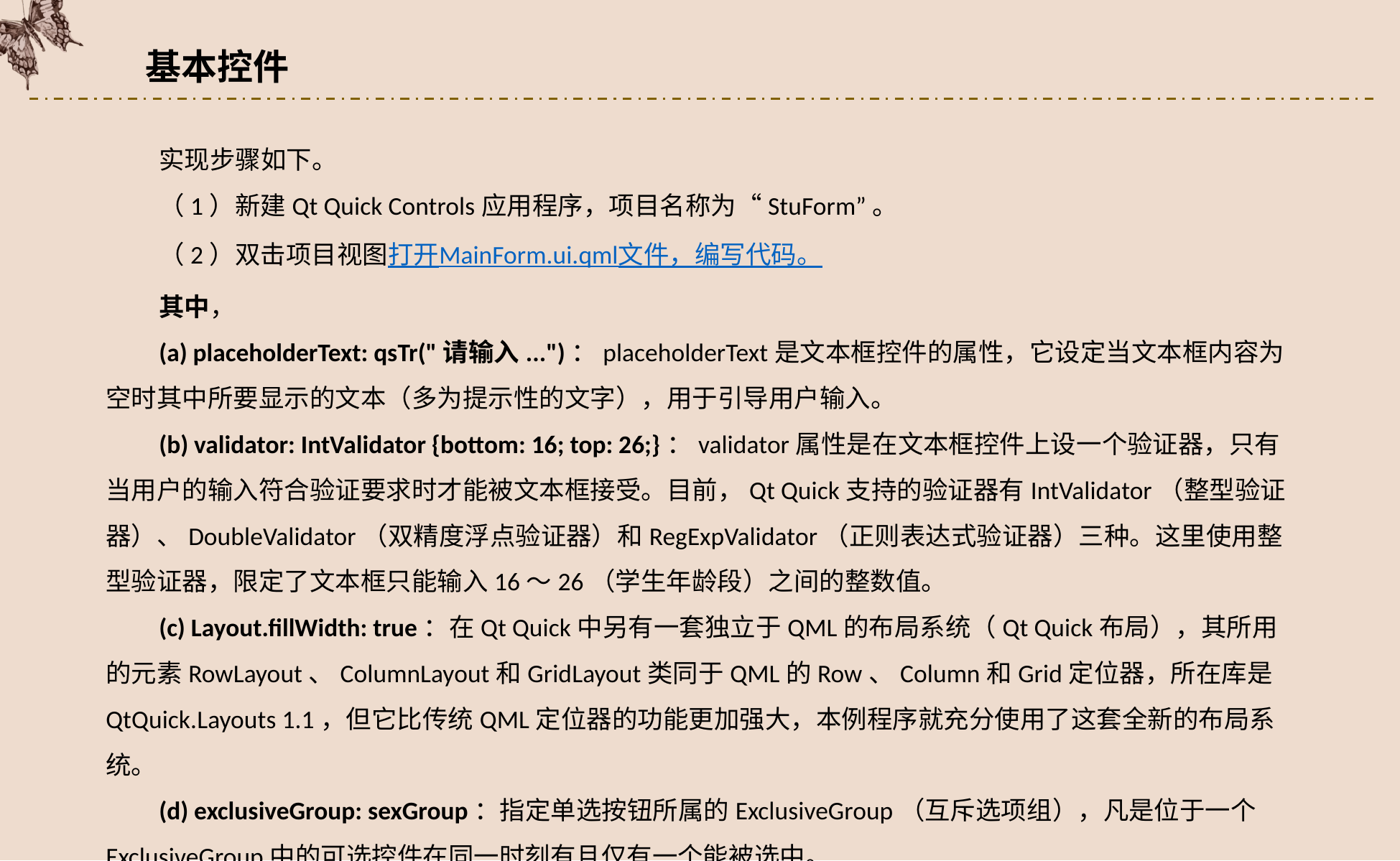

基本控件
实现步骤如下。
（1）新建Qt Quick Controls应用程序，项目名称为“StuForm”。
（2）双击项目视图打开MainForm.ui.qml文件，编写代码。
其中，
(a) placeholderText: qsTr("请输入...")：placeholderText是文本框控件的属性，它设定当文本框内容为空时其中所要显示的文本（多为提示性的文字），用于引导用户输入。
(b) validator: IntValidator {bottom: 16; top: 26;}：validator属性是在文本框控件上设一个验证器，只有当用户的输入符合验证要求时才能被文本框接受。目前，Qt Quick支持的验证器有IntValidator（整型验证器）、DoubleValidator（双精度浮点验证器）和RegExpValidator（正则表达式验证器）三种。这里使用整型验证器，限定了文本框只能输入16～26（学生年龄段）之间的整数值。
(c) Layout.fillWidth: true：在Qt Quick中另有一套独立于QML的布局系统（Qt Quick布局），其所用的元素RowLayout、ColumnLayout和GridLayout类同于QML的Row、Column和Grid定位器，所在库是QtQuick.Layouts 1.1，但它比传统QML定位器的功能更加强大，本例程序就充分使用了这套全新的布局系统。
(d) exclusiveGroup: sexGroup：指定单选按钮所属的ExclusiveGroup（互斥选项组），凡是位于一个ExclusiveGroup中的可选控件在同一时刻有且仅有一个能被选中。